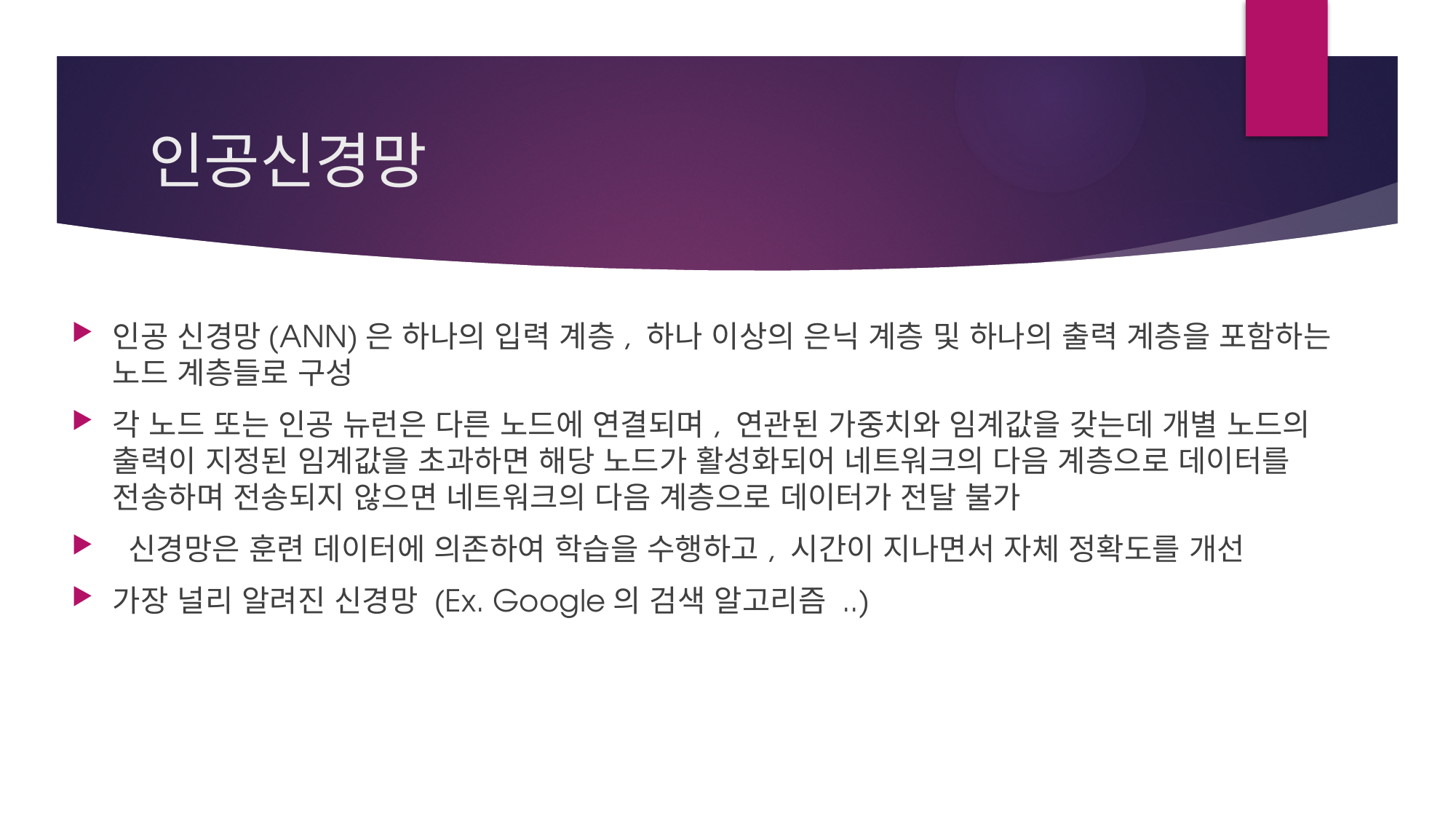

# 인공신경망
인공 신경망(ANN)은 하나의 입력 계층, 하나 이상의 은닉 계층 및 하나의 출력 계층을 포함하는 노드 계층들로 구성
각 노드 또는 인공 뉴런은 다른 노드에 연결되며, 연관된 가중치와 임계값을 갖는데 개별 노드의 출력이 지정된 임계값을 초과하면 해당 노드가 활성화되어 네트워크의 다음 계층으로 데이터를 전송하며 전송되지 않으면 네트워크의 다음 계층으로 데이터가 전달 불가
 신경망은 훈련 데이터에 의존하여 학습을 수행하고, 시간이 지나면서 자체 정확도를 개선
가장 널리 알려진 신경망 (Ex. Google의 검색 알고리즘 ..)